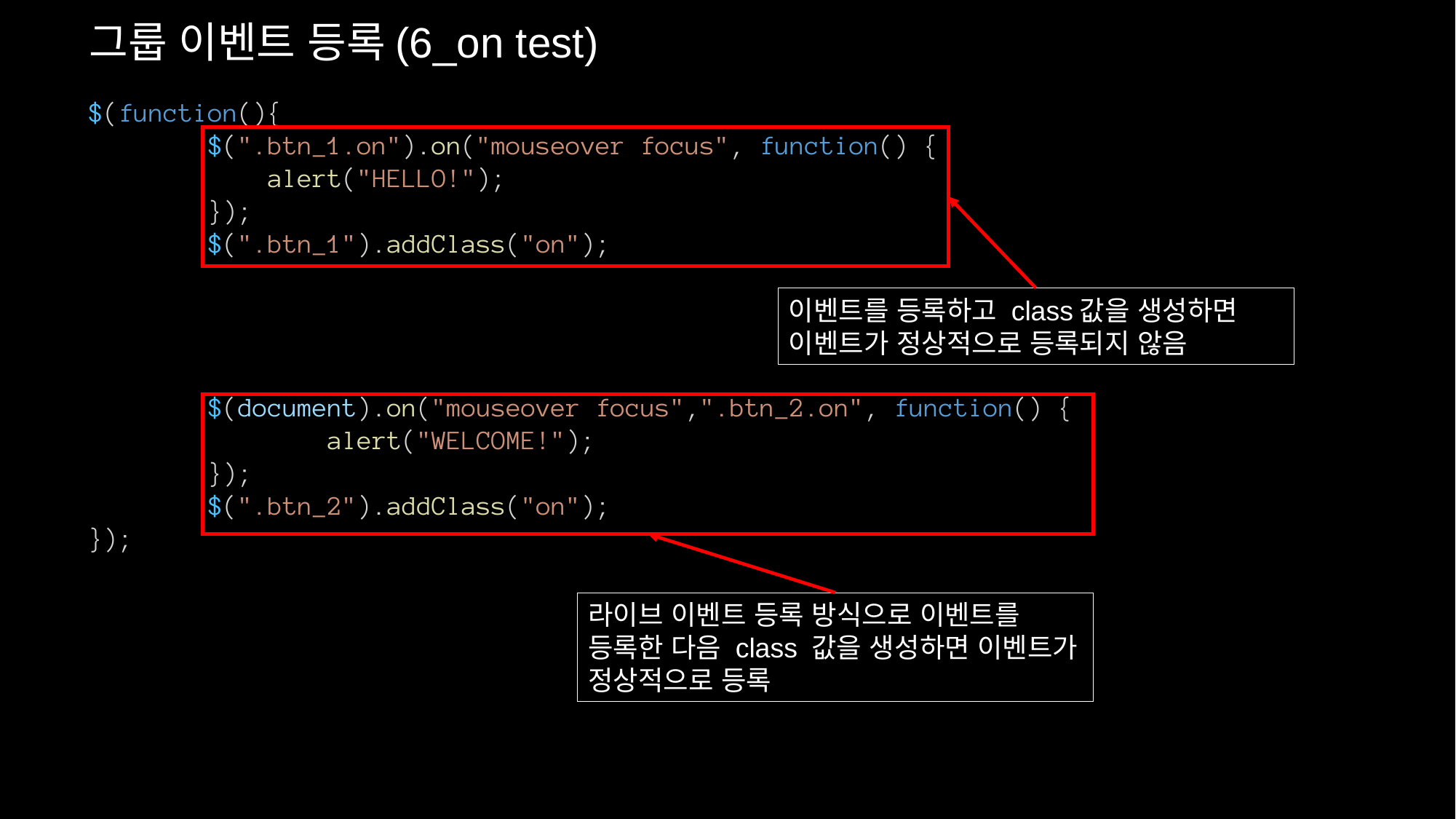

그룹 이벤트 등록(6_on test)
$(function(){
        $(".btn_1.on").on("mouseover focus", function() {
            alert("HELLO!");
        });
        $(".btn_1").addClass("on");

        $(document).on("mouseover focus",".btn_2.on", function() {
                alert("WELCOME!");
        });
        $(".btn_2").addClass("on");
});

이벤트를 등록하고 class값을 생성하면
이벤트가 정상적으로 등록되지 않음

라이브 이벤트 등록 방식으로 이벤트를 등록한 다음 class 값을 생성하면 이벤트가 정상적으로 등록